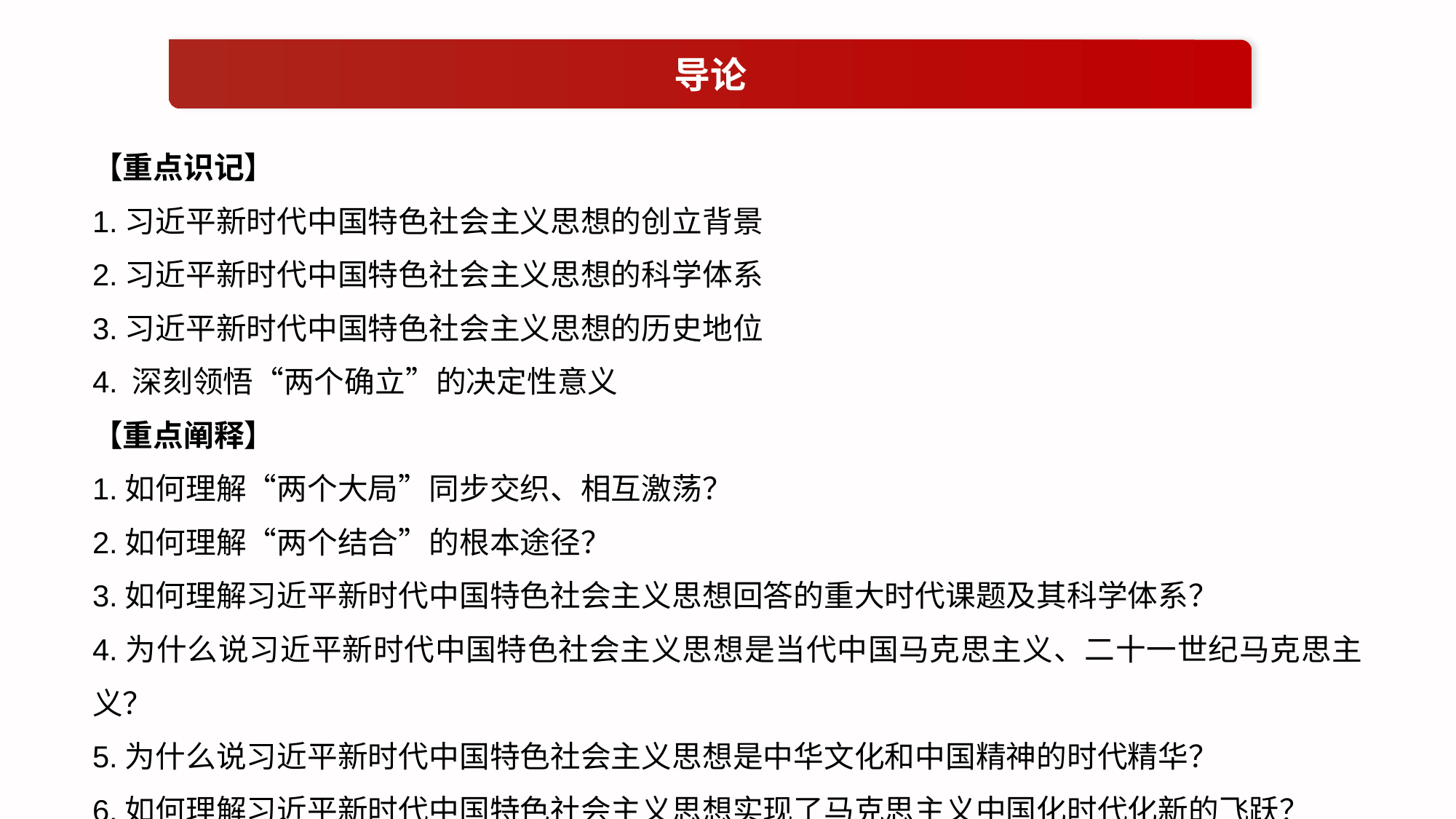

导论
【重点识记】
1.习近平新时代中国特色社会主义思想的创立背景
2.习近平新时代中国特色社会主义思想的科学体系
3.习近平新时代中国特色社会主义思想的历史地位
4. 深刻领悟“两个确立”的决定性意义
【重点阐释】
1.如何理解“两个大局”同步交织、相互激荡？
2.如何理解“两个结合”的根本途径？
3.如何理解习近平新时代中国特色社会主义思想回答的重大时代课题及其科学体系？
4.为什么说习近平新时代中国特色社会主义思想是当代中国马克思主义、二十一世纪马克思主义？
5.为什么说习近平新时代中国特色社会主义思想是中华文化和中国精神的时代精华？
6.如何理解习近平新时代中国特色社会主义思想实现了马克思主义中国化时代化新的飞跃？